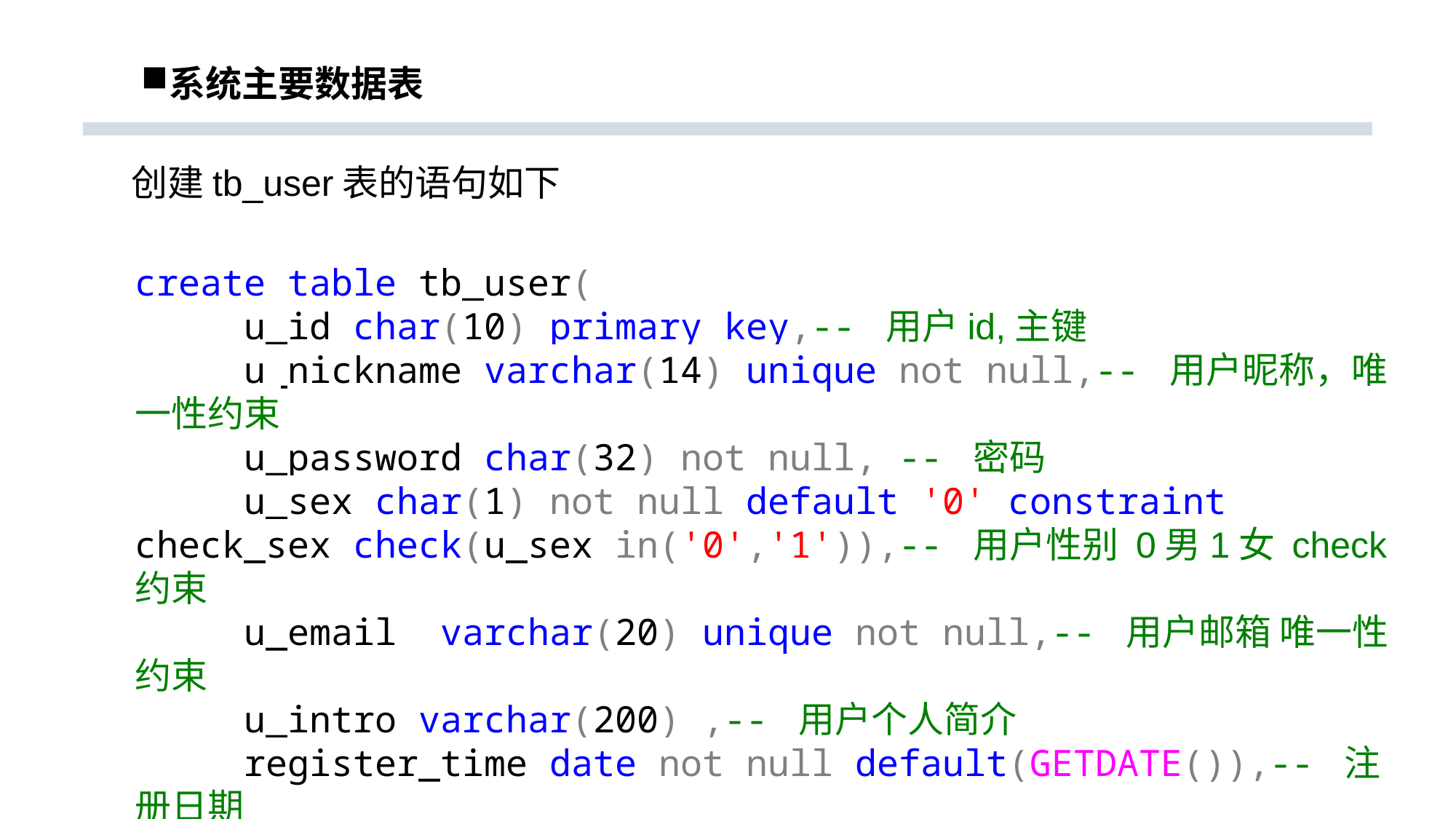

# 系统主要数据表
创建tb_user表的语句如下
create table tb_user(
	u_id char(10) primary key,-- 用户id,主键
	u_nickname varchar(14) unique not null,-- 用户昵称，唯一性约束
	u_password char(32) not null, -- 密码
	u_sex char(1) not null default '0' constraint check_sex check(u_sex in('0','1')),-- 用户性别 0男1女 check约束
	u_email  varchar(20) unique not null,-- 用户邮箱 唯一性约束
	u_intro varchar(200) ,-- 用户个人简介
	register_time date not null default(GETDATE()),-- 注册日期
)